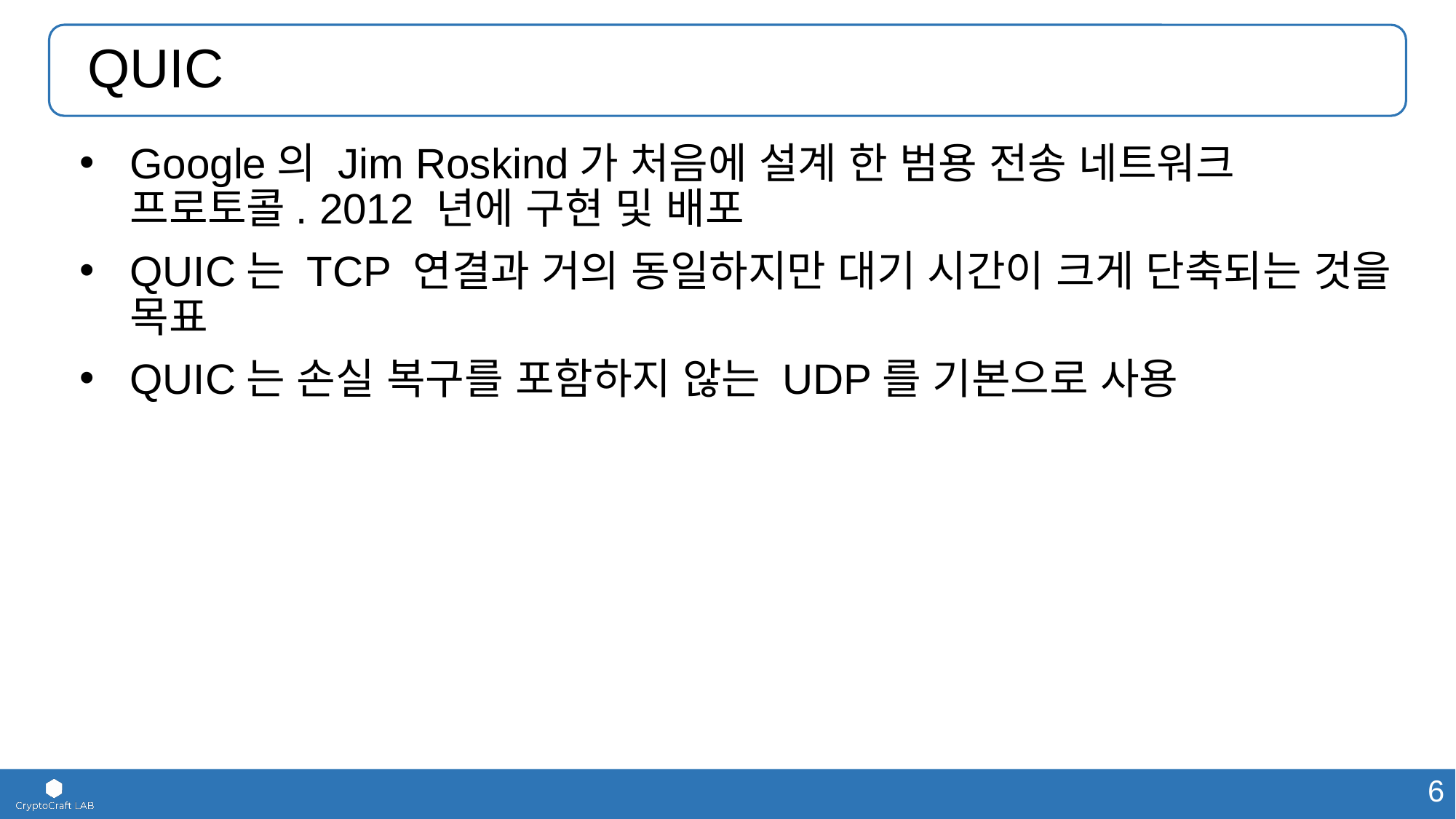

# QUIC
Google의 Jim Roskind가 처음에 설계 한 범용 전송 네트워크 프로토콜. 2012 년에 구현 및 배포
QUIC는 TCP 연결과 거의 동일하지만 대기 시간이 크게 단축되는 것을 목표
QUIC는 손실 복구를 포함하지 않는 UDP를 기본으로 사용